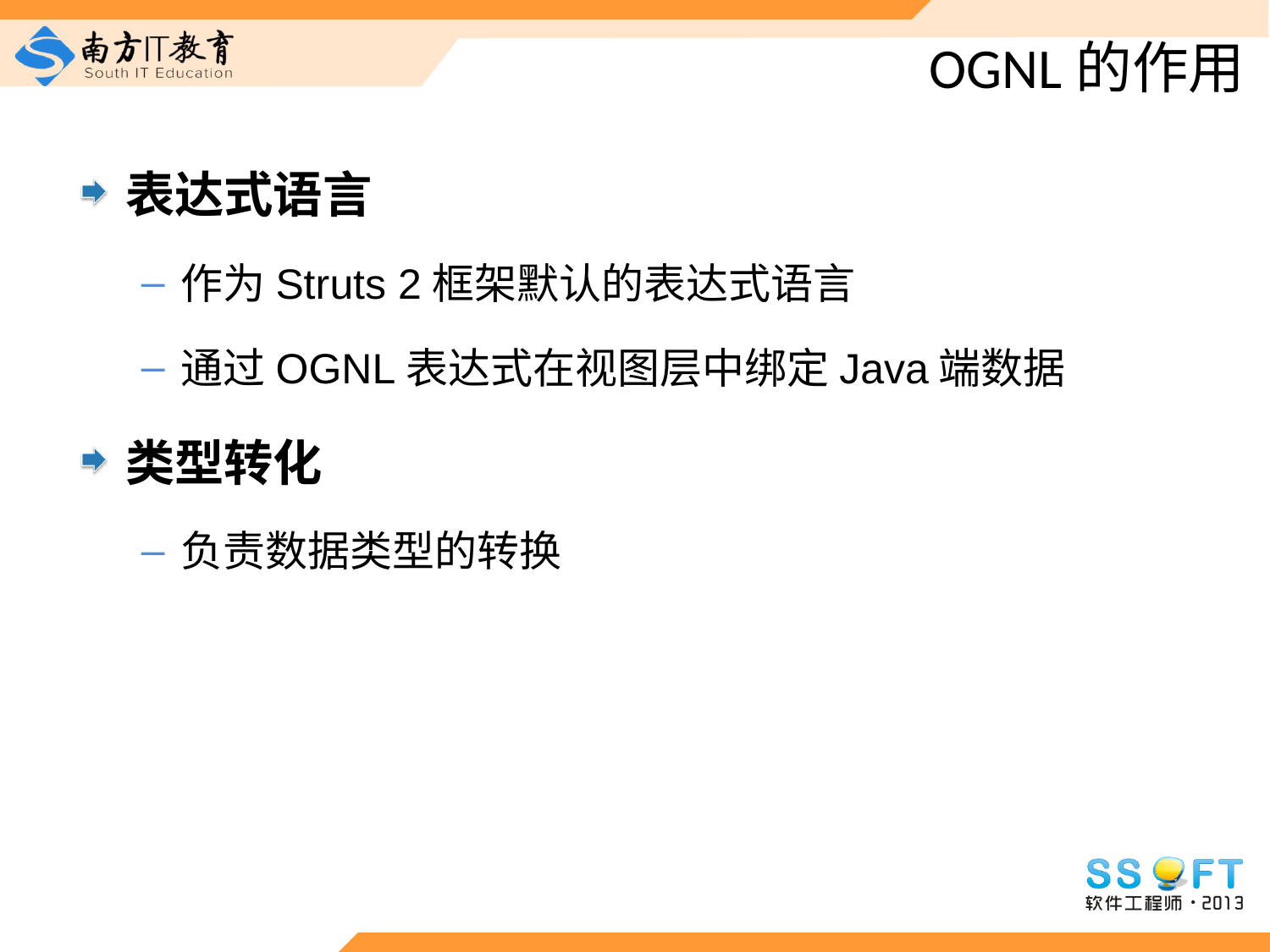

# OGNL的作用
表达式语言
作为Struts 2框架默认的表达式语言
通过OGNL表达式在视图层中绑定Java端数据
类型转化
负责数据类型的转换